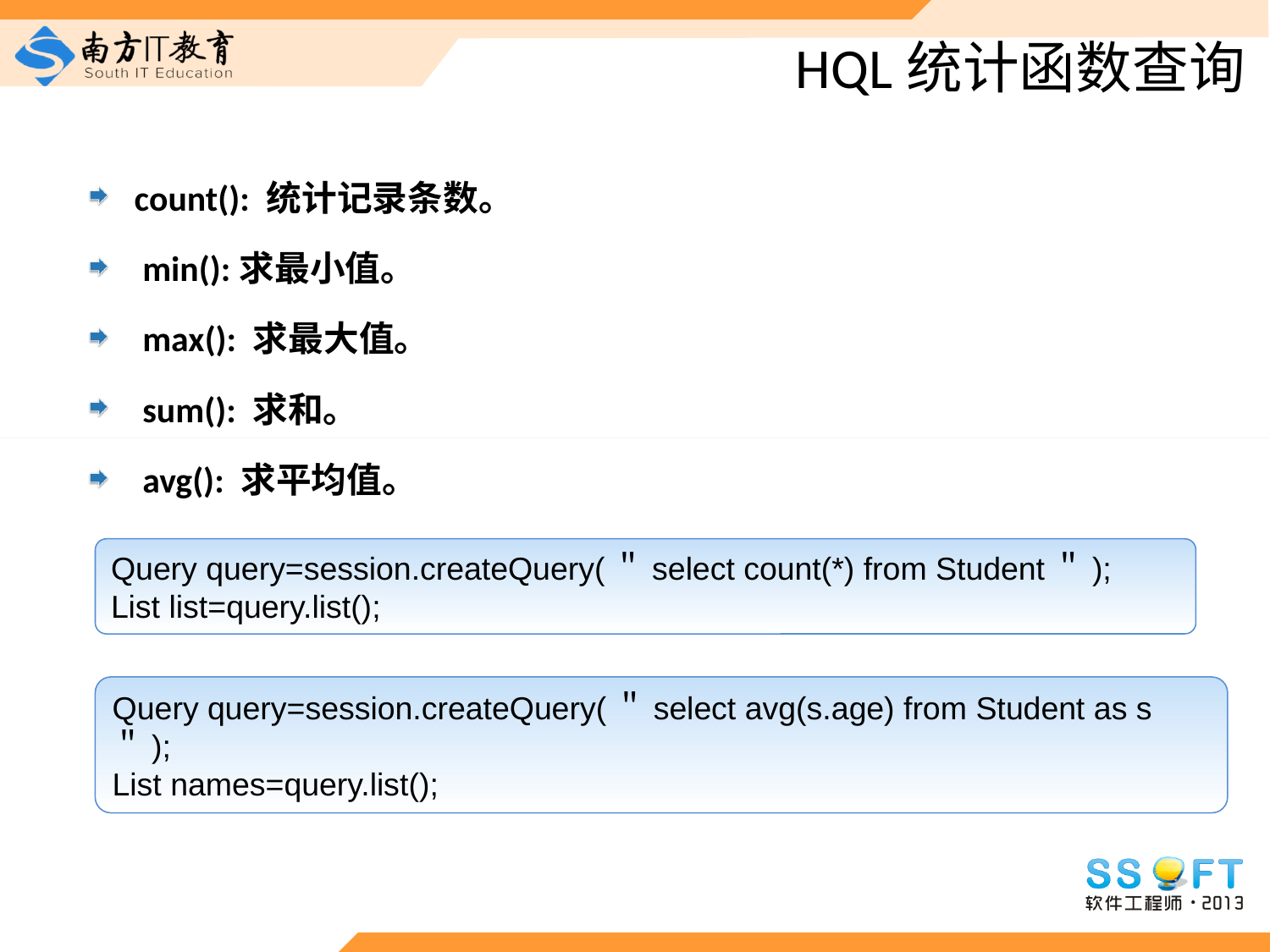

# HQL统计函数查询
count(): 统计记录条数。
 min():求最小值。
 max(): 求最大值。
 sum(): 求和。
 avg(): 求平均值。

Query query=session.createQuery(＂select count(*) from Student＂);
List list=query.list();
Query query=session.createQuery(＂select avg(s.age) from Student as s＂);
List names=query.list();